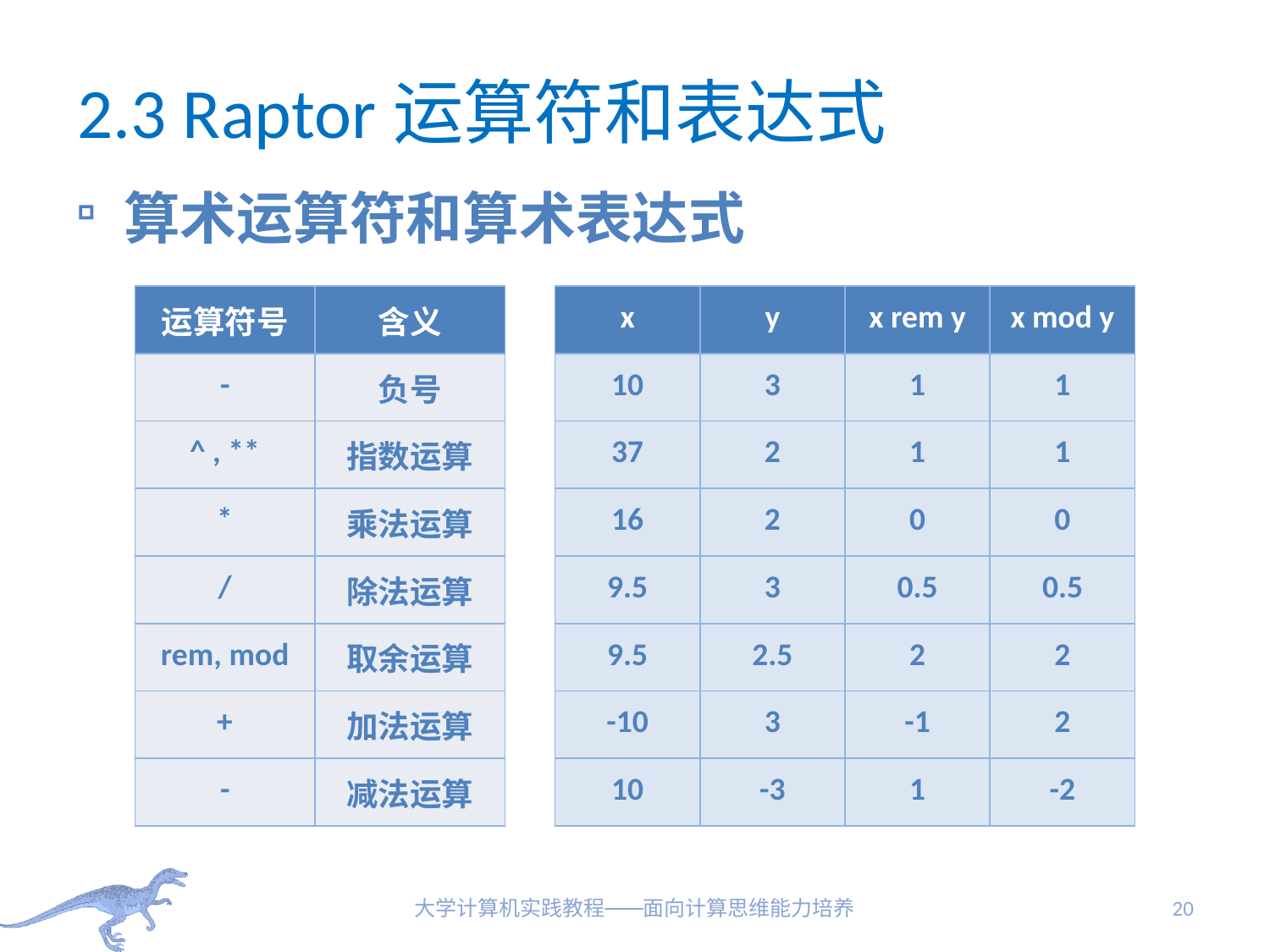

# 2.3 Raptor运算符和表达式
算术运算符和算术表达式
| 运算符号 | 含义 |
| --- | --- |
| - | 负号 |
| ^ , \*\* | 指数运算 |
| \* | 乘法运算 |
| / | 除法运算 |
| rem, mod | 取余运算 |
| + | 加法运算 |
| - | 减法运算 |
| x | y | x rem y | x mod y |
| --- | --- | --- | --- |
| 10 | 3 | 1 | 1 |
| 37 | 2 | 1 | 1 |
| 16 | 2 | 0 | 0 |
| 9.5 | 3 | 0.5 | 0.5 |
| 9.5 | 2.5 | 2 | 2 |
| -10 | 3 | -1 | 2 |
| 10 | -3 | 1 | -2 |
大学计算机实践教程——面向计算思维能力培养
20